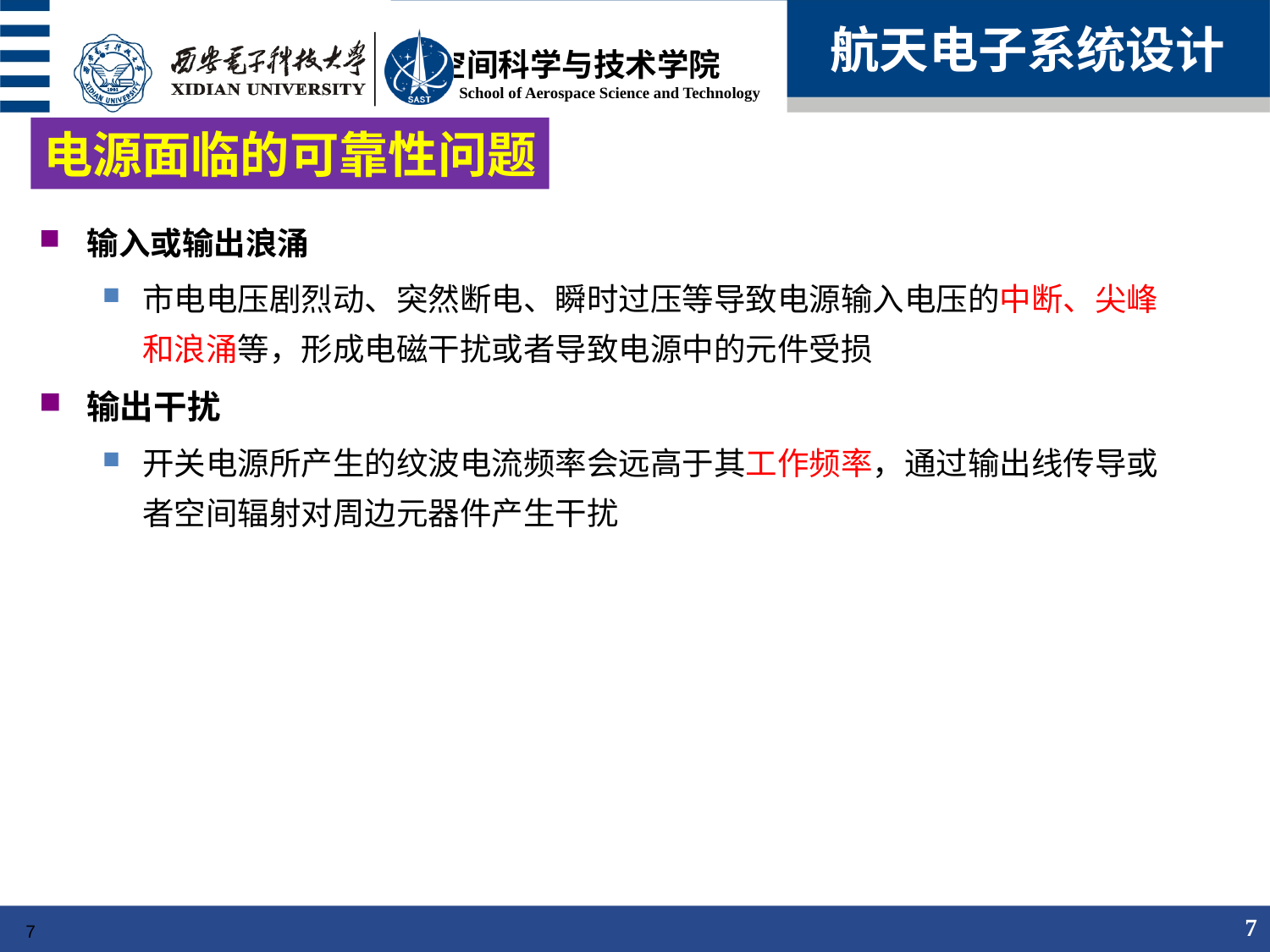

航天电子系统设计
电源面临的可靠性问题
输入或输出浪涌
市电电压剧烈动、突然断电、瞬时过压等导致电源输入电压的中断、尖峰和浪涌等，形成电磁干扰或者导致电源中的元件受损
输出干扰
开关电源所产生的纹波电流频率会远高于其工作频率，通过输出线传导或者空间辐射对周边元器件产生干扰
7